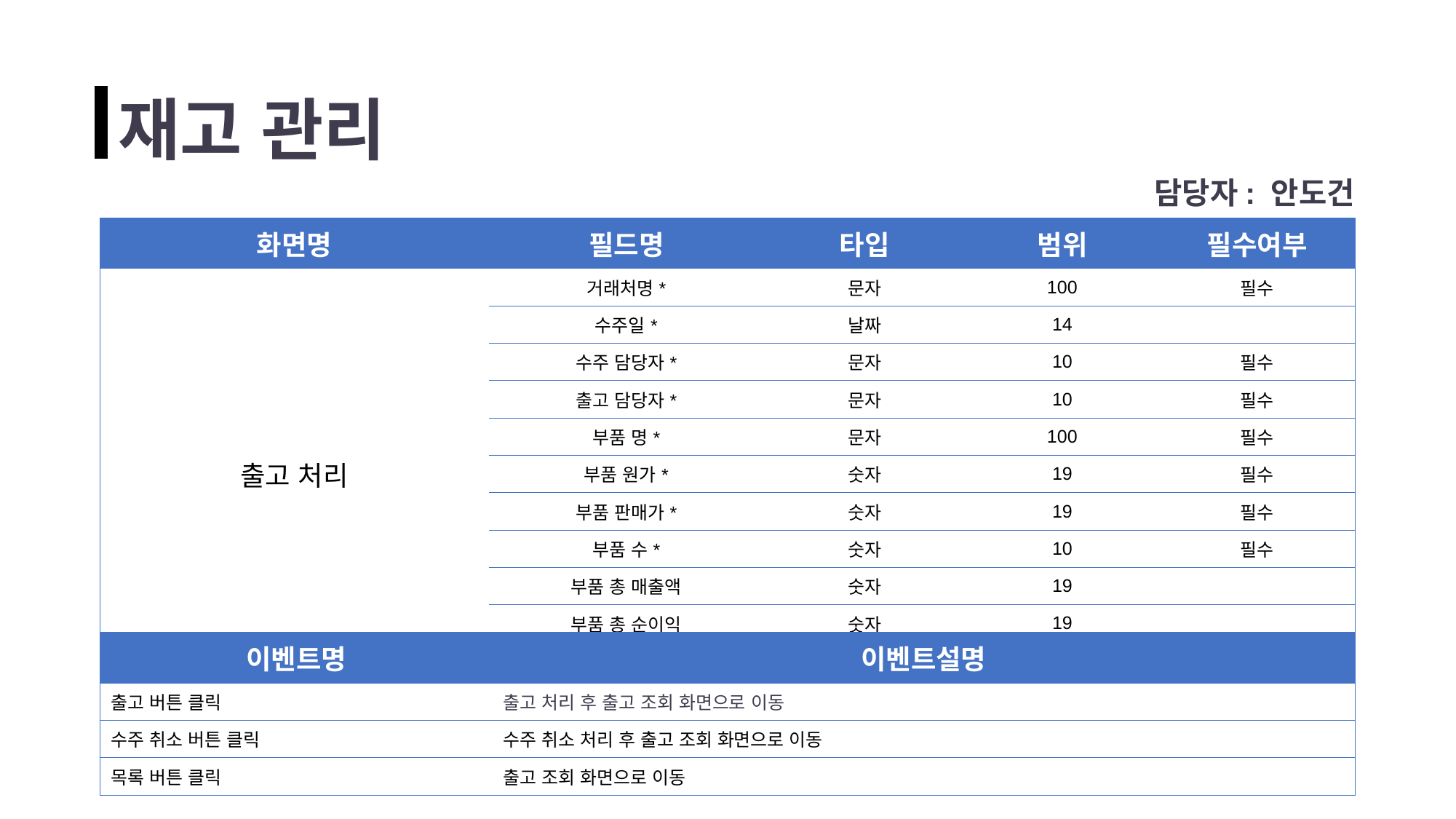

재고 관리

담당자: 안도건
| 화면명 | 필드명 | 타입 | 범위 | 필수여부 |
| --- | --- | --- | --- | --- |
| 출고 처리 | 거래처명\* | 문자 | 100 | 필수 |
|  | 수주일\* | 날짜 | 14 |  |
|  | 수주 담당자\* | 문자 | 10 | 필수 |
|  | 출고 담당자\* | 문자 | 10 | 필수 |
|  | 부품 명\* | 문자 | 100 | 필수 |
|  | 부품 원가\* | 숫자 | 19 | 필수 |
|  | 부품 판매가\* | 숫자 | 19 | 필수 |
|  | 부품 수\* | 숫자 | 10 | 필수 |
|  | 부품 총 매출액 | 숫자 | 19 |  |
|  | 부품 총 순이익 | 숫자 | 19 |  |
|  | 출고 수량 | 숫자 | 10 | 필수 |
| 이벤트명 | 이벤트설명 |
| --- | --- |
| 출고 버튼 클릭 | 출고 처리 후 출고 조회 화면으로 이동 |
| 수주 취소 버튼 클릭 | 수주 취소 처리 후 출고 조회 화면으로 이동 |
| 목록 버튼 클릭 | 출고 조회 화면으로 이동 |